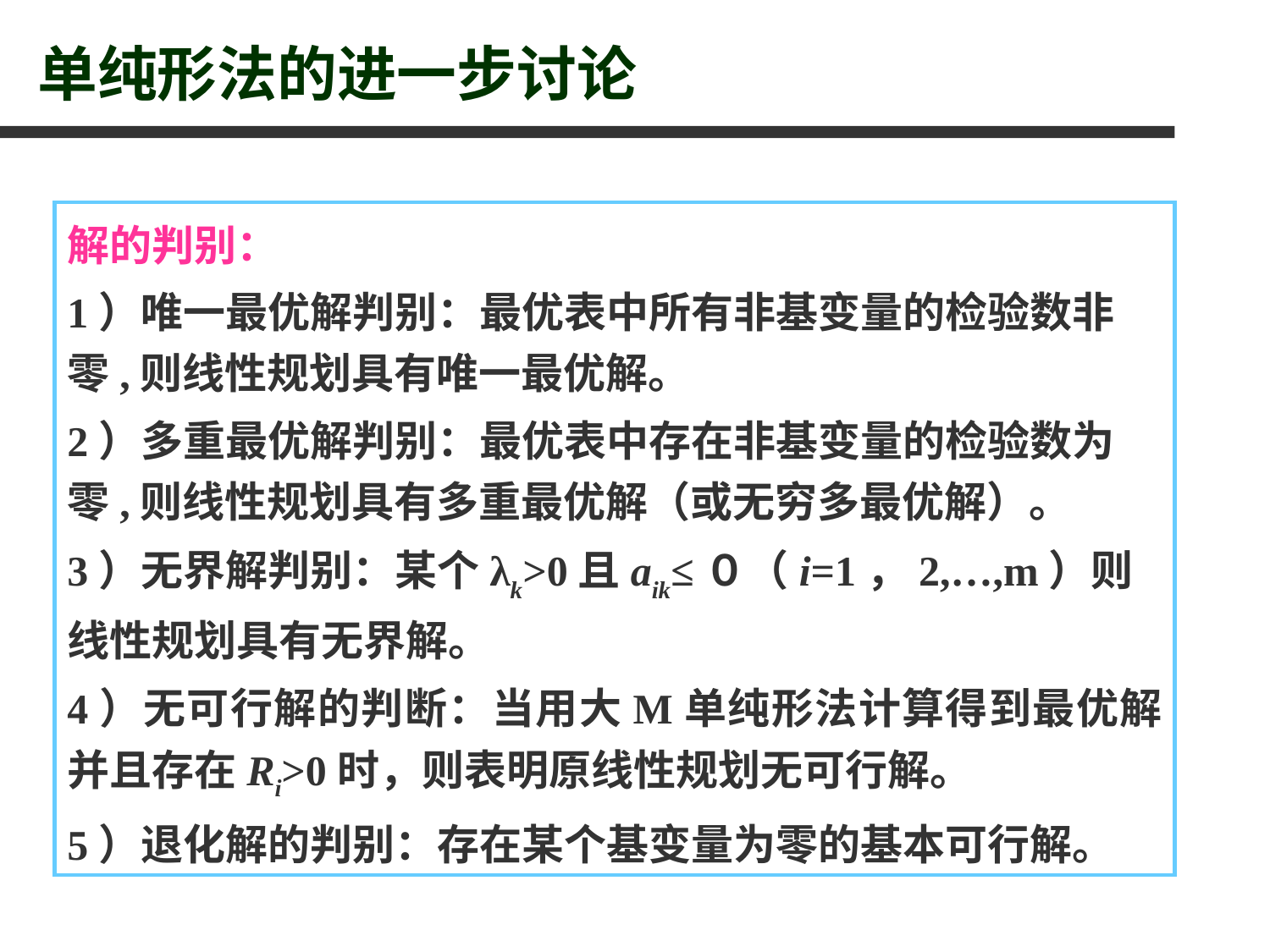

# 单纯形法的进一步讨论
解的判别：
1）唯一最优解判别：最优表中所有非基变量的检验数非零,则线性规划具有唯一最优解。
2）多重最优解判别：最优表中存在非基变量的检验数为零,则线性规划具有多重最优解（或无穷多最优解）。
3）无界解判别：某个λk>0且aik≤０（i=1，2,…,m）则线性规划具有无界解。
4）无可行解的判断：当用大M单纯形法计算得到最优解并且存在Ri>0时，则表明原线性规划无可行解。
5）退化解的判别：存在某个基变量为零的基本可行解。